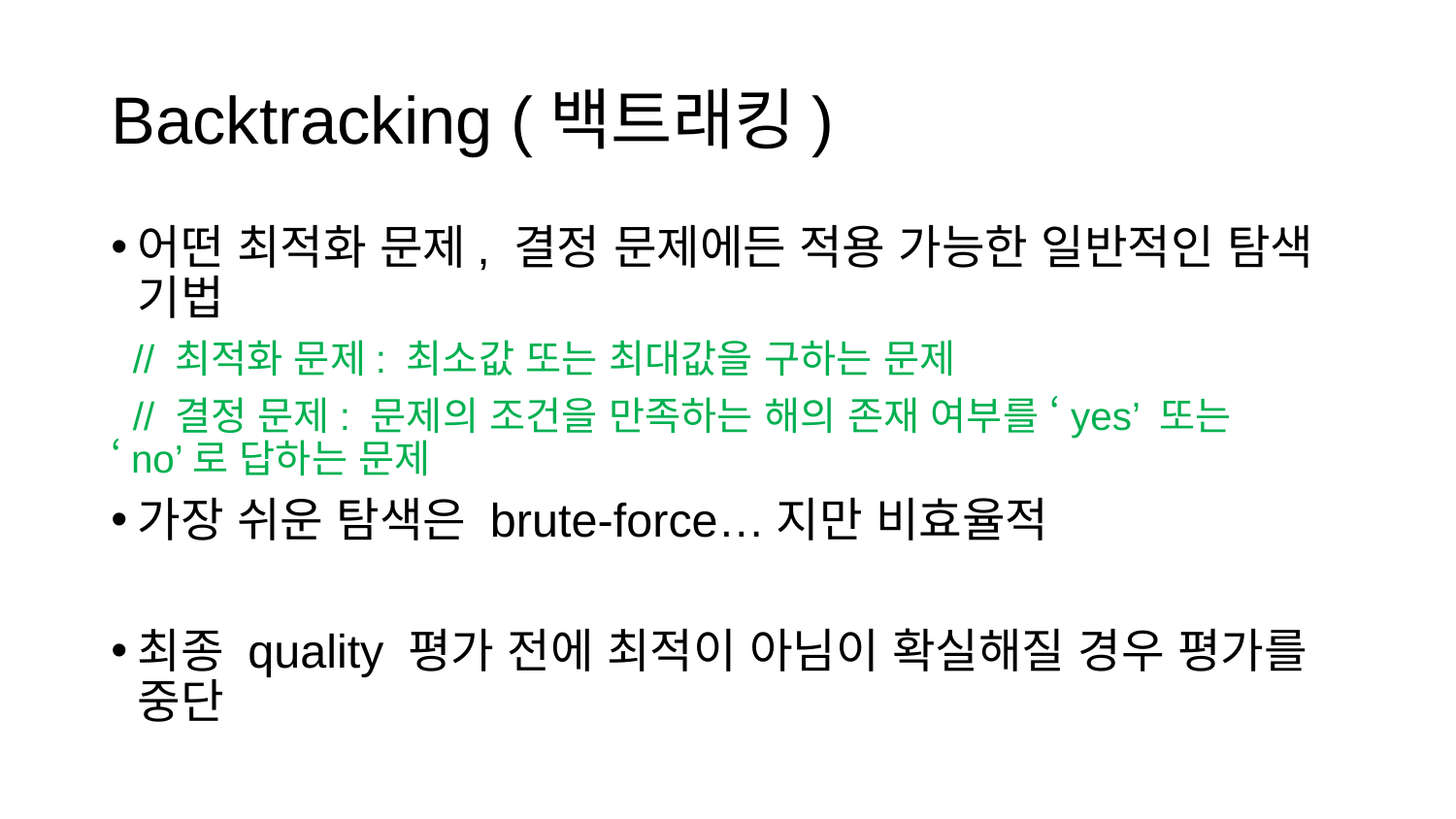

# Backtracking (백트래킹)
어떤 최적화 문제, 결정 문제에든 적용 가능한 일반적인 탐색 기법
  // 최적화 문제: 최소값 또는 최대값을 구하는 문제
  // 결정 문제: 문제의 조건을 만족하는 해의 존재 여부를 ‘yes’ 또는 ‘no’로 답하는 문제
가장 쉬운 탐색은 brute-force…지만 비효율적

최종 quality 평가 전에 최적이 아님이 확실해질 경우 평가를 중단